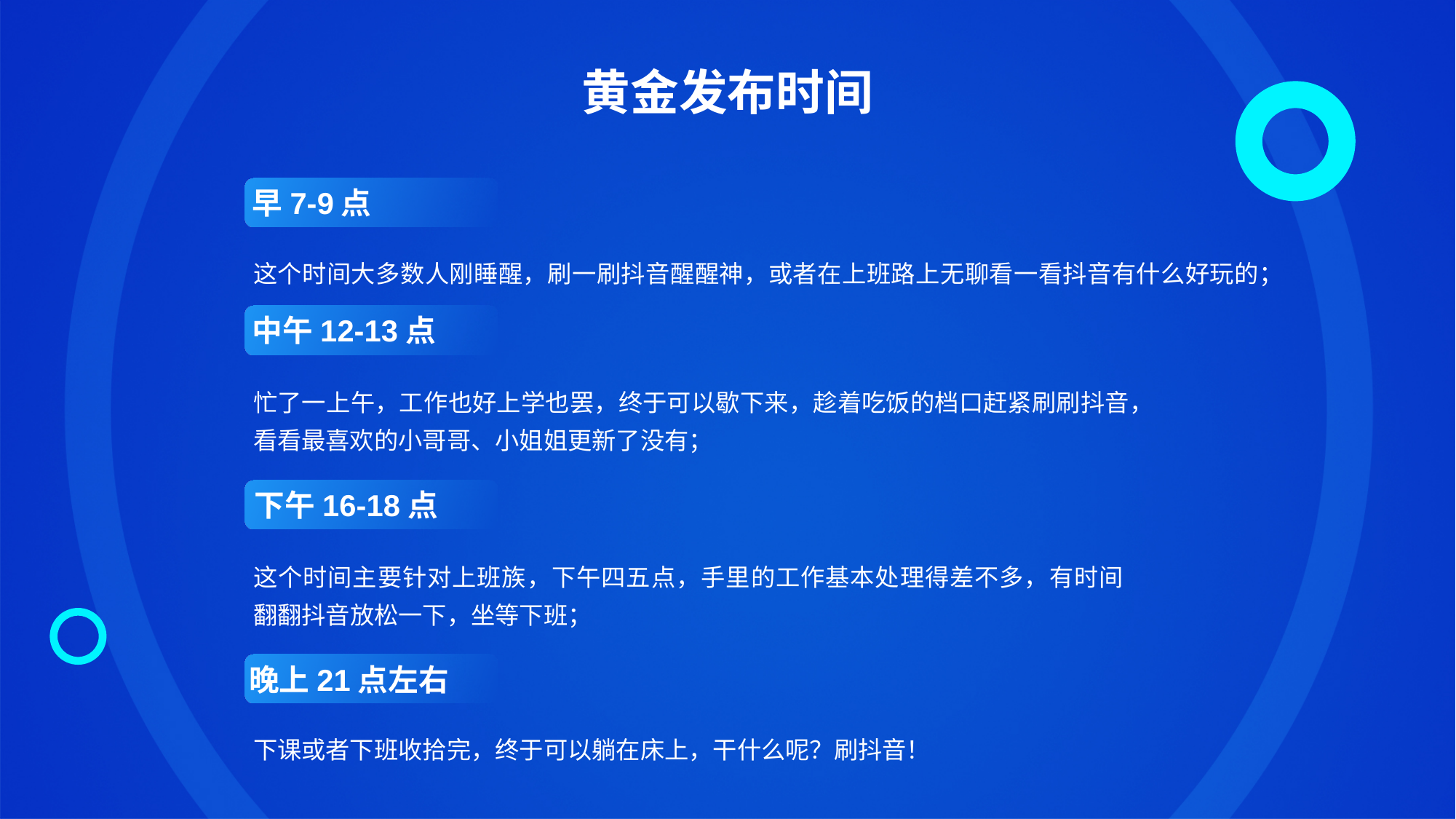

黄金发布时间

早7-9点
这个时间大多数人刚睡醒，刷一刷抖音醒醒神，或者在上班路上无聊看一看抖音有什么好玩的；

中午12-13点
忙了一上午，工作也好上学也罢，终于可以歇下来，趁着吃饭的档口赶紧刷刷抖音，看看最喜欢的小哥哥、小姐姐更新了没有；

下午16-18点
这个时间主要针对上班族，下午四五点，手里的工作基本处理得差不多，有时间翻翻抖音放松一下，坐等下班；

晚上21点左右
下课或者下班收拾完，终于可以躺在床上，干什么呢？刷抖音！